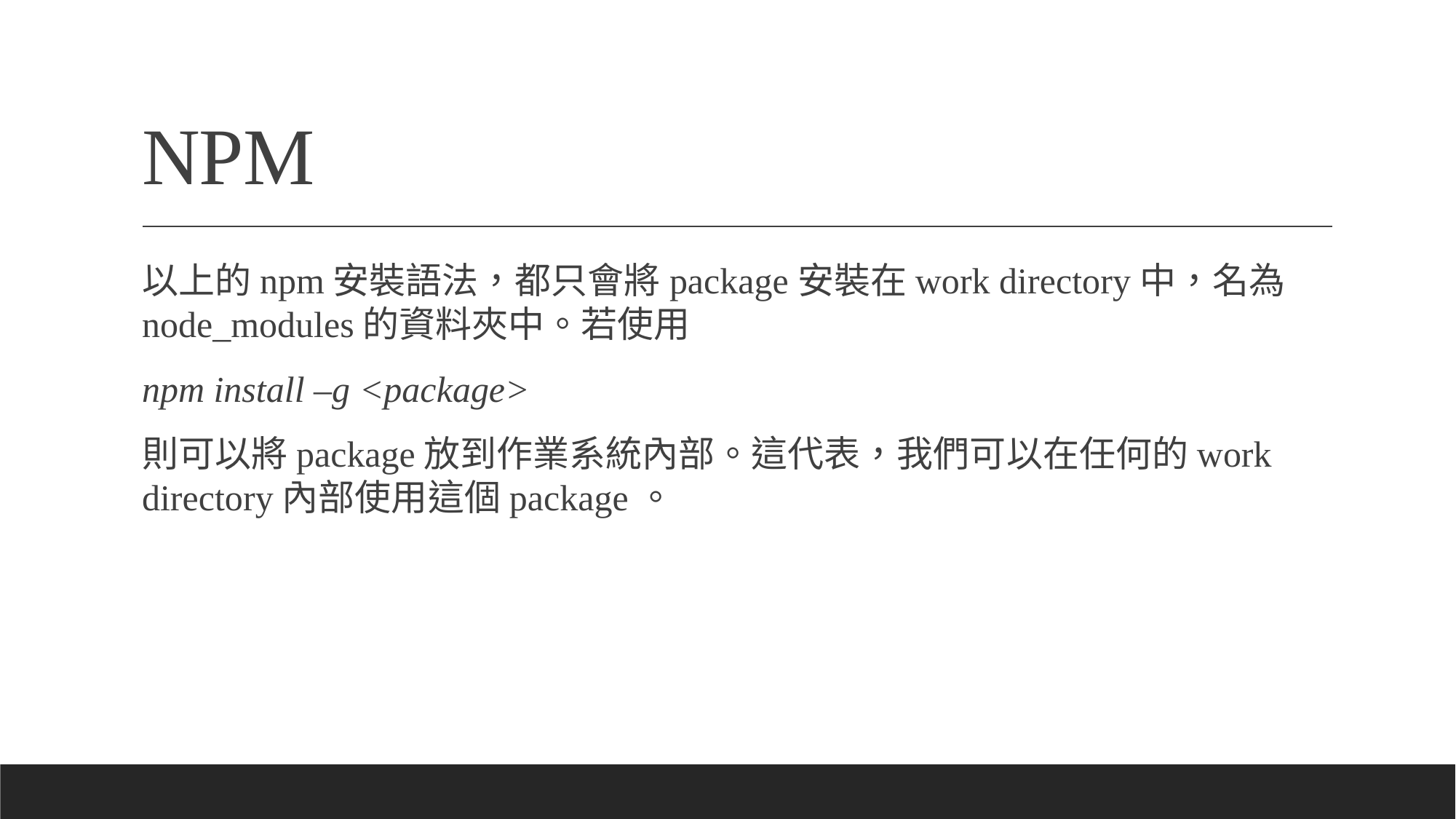

# NPM
以上的npm安裝語法，都只會將package安裝在work directory中，名為node_modules的資料夾中。若使用
npm install –g <package>
則可以將package放到作業系統內部。這代表，我們可以在任何的work directory內部使用這個package。